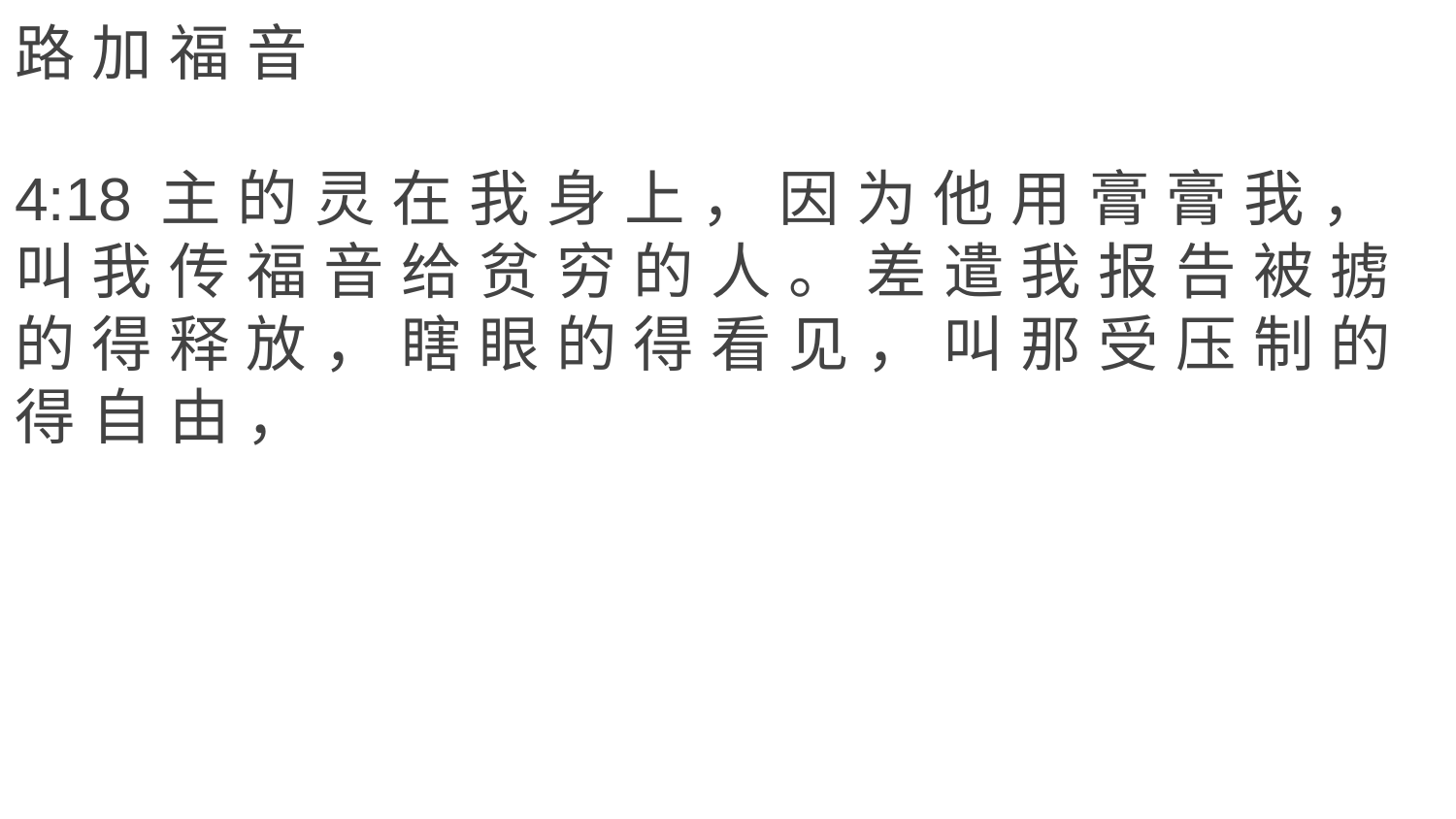

路 加 福 音

4:18	主 的 灵 在 我 身 上 ， 因 为 他 用 膏 膏 我 ， 叫 我 传 福 音 给 贫 穷 的 人 。 差 遣 我 报 告 被 掳 的 得 释 放 ， 瞎 眼 的 得 看 见 ， 叫 那 受 压 制 的 得 自 由 ，